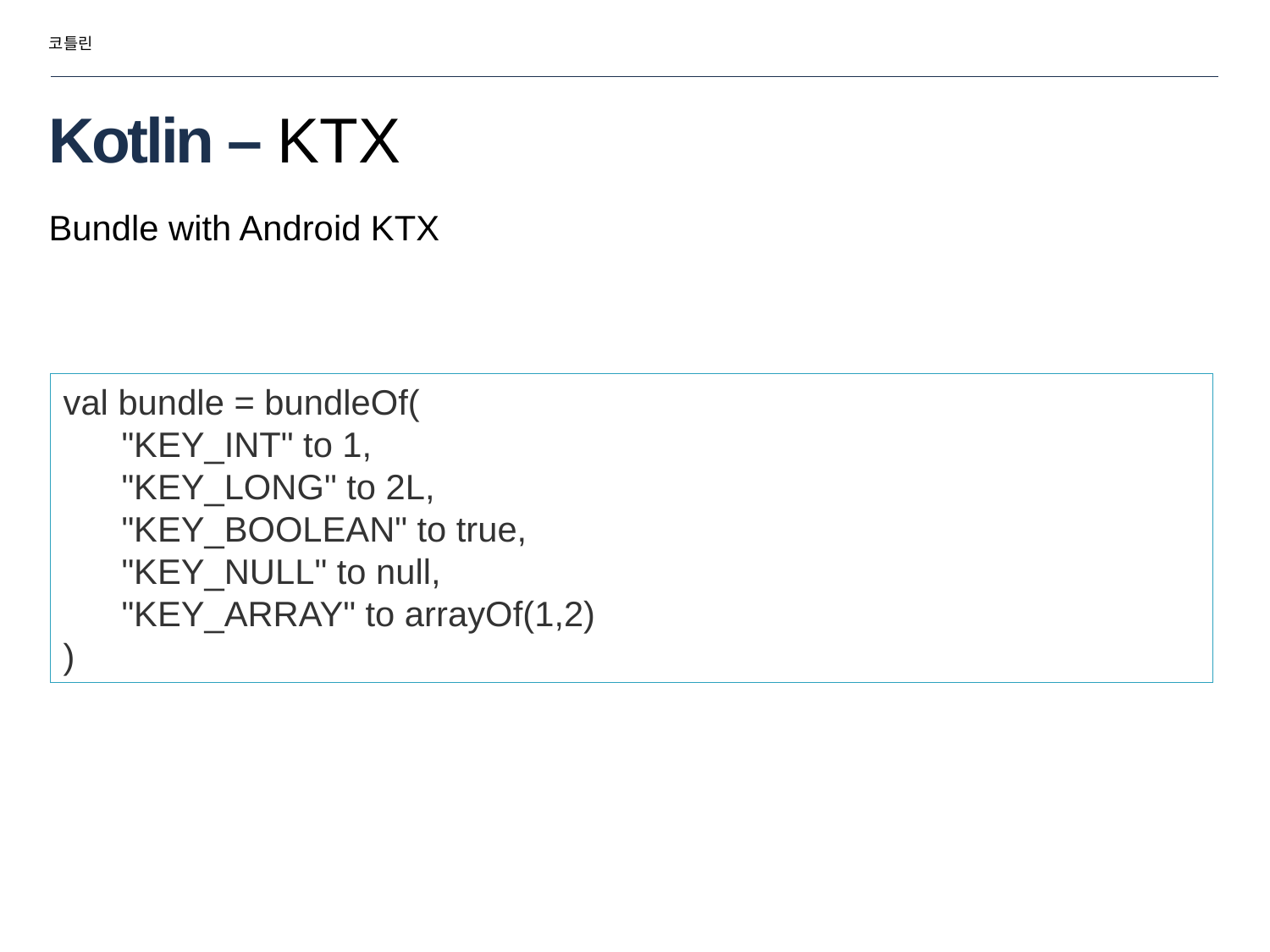

코틀린
# Kotlin – KTX
Bundle with Android KTX
val bundle = bundleOf(
      "KEY_INT" to 1,
      "KEY_LONG" to 2L,
      "KEY_BOOLEAN" to true,
      "KEY_NULL" to null,
      "KEY_ARRAY" to arrayOf(1,2)
)